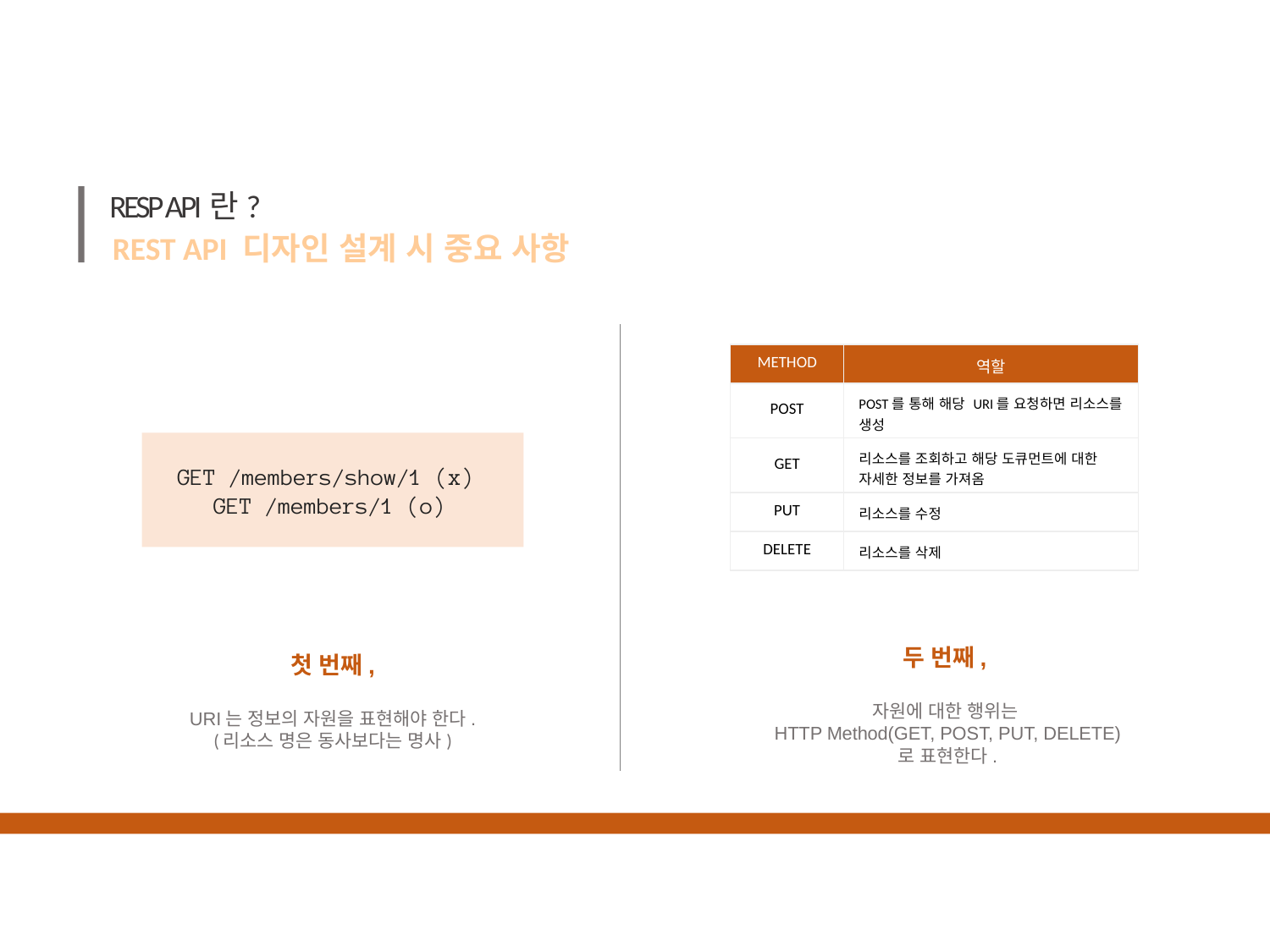

RESP API란?

REST API 디자인 설계 시 중요 사항
| METHOD | 역할 |
| --- | --- |
| POST | POST를 통해 해당 URI를 요청하면 리소스를 생성 |
| GET | 리소스를 조회하고 해당 도큐먼트에 대한 자세한 정보를 가져옴 |
| PUT | 리소스를 수정 |
| DELETE | 리소스를 삭제 |

GET /members/show/1 (x)
GET /members/1 (o)

두 번째,

자원에 대한 행위는
HTTP Method(GET, POST, PUT, DELETE)
로 표현한다.
첫 번째,

URI는 정보의 자원을 표현해야 한다.
(리소스 명은 동사보다는 명사)